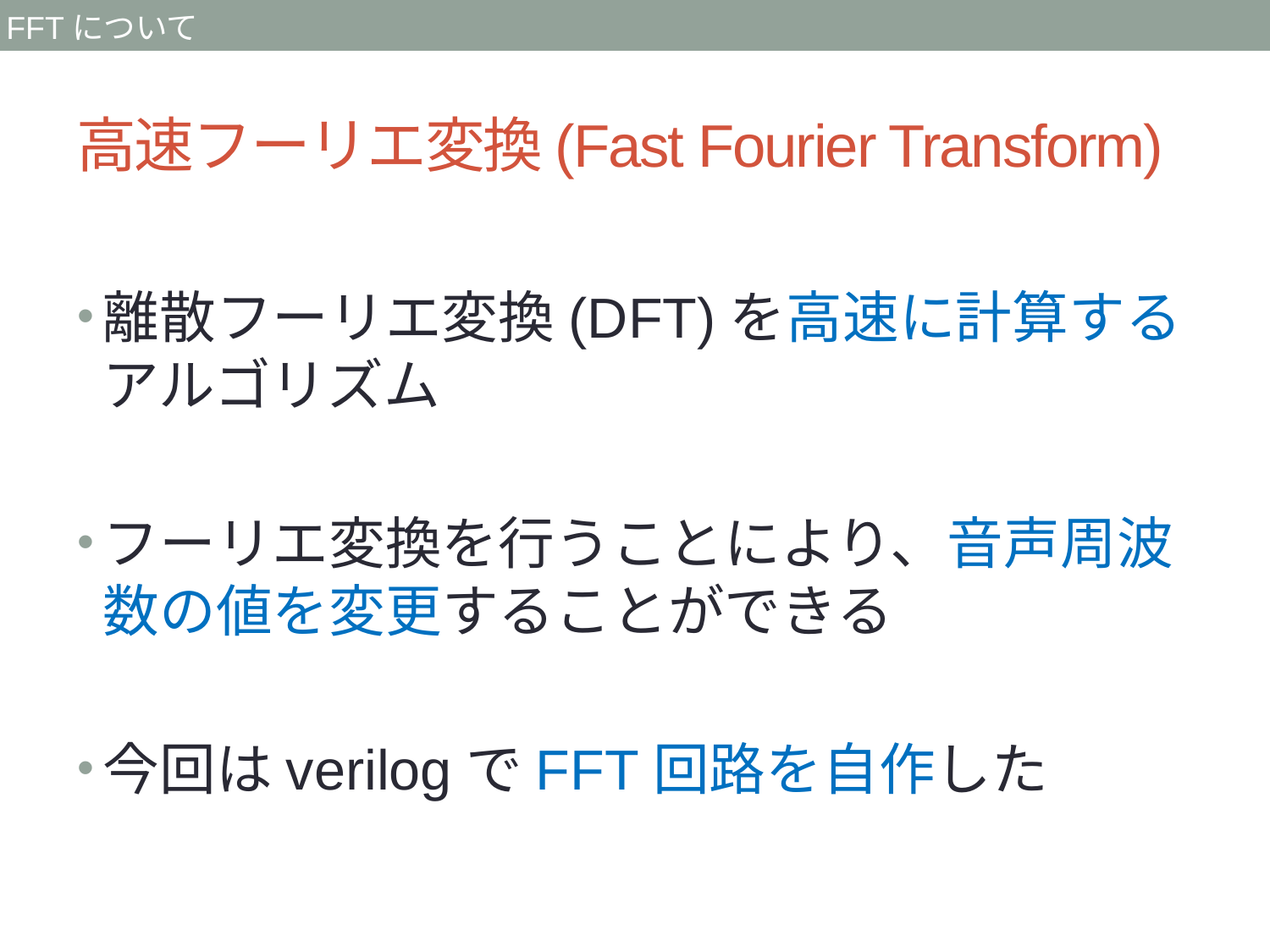

FFTについて
# 高速フーリエ変換(Fast Fourier Transform)

離散フーリエ変換(DFT)を高速に計算するアルゴリズム

フーリエ変換を行うことにより、音声周波数の値を変更することができる

今回はverilogでFFT回路を自作した